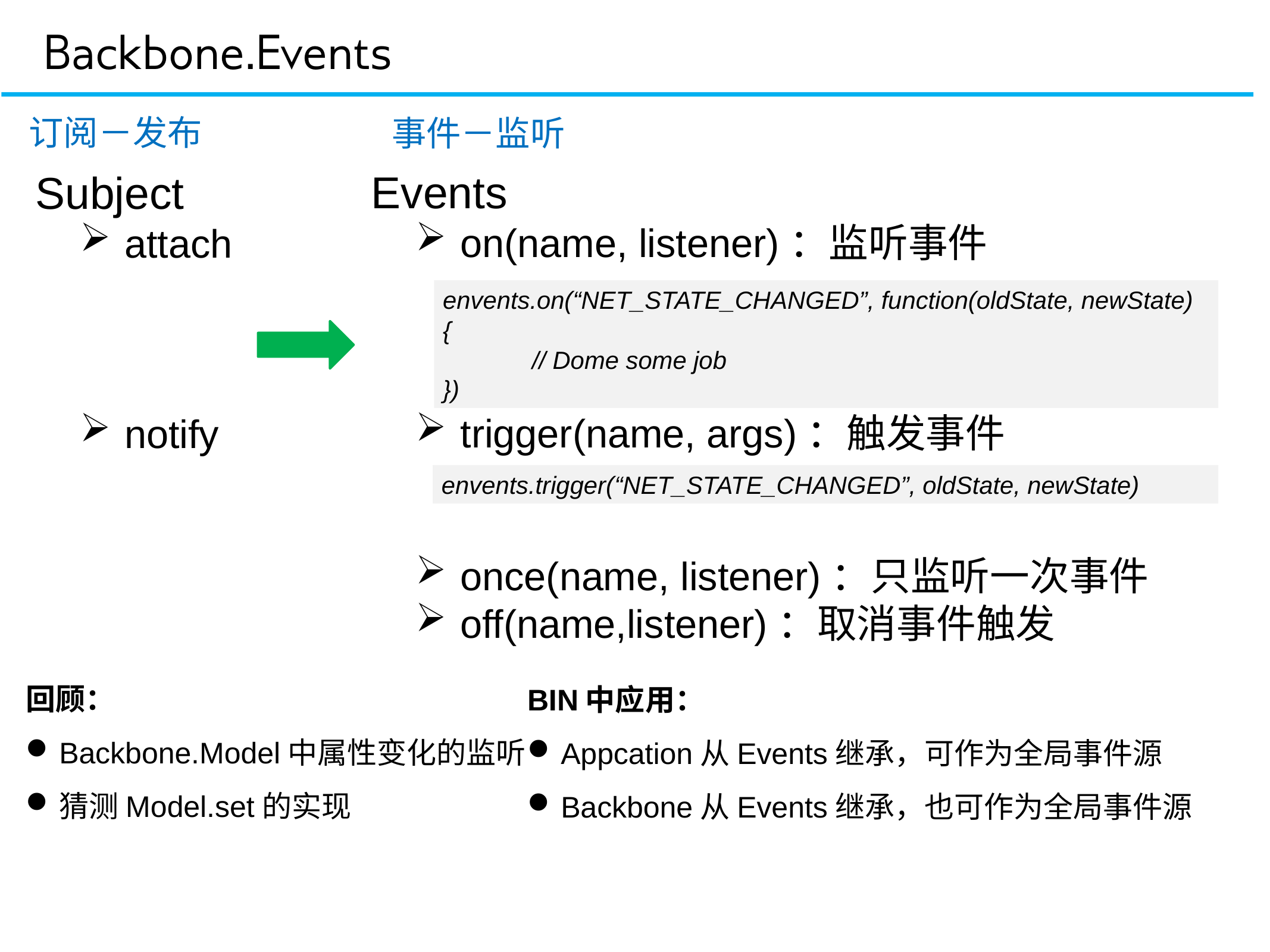

Backbone.Events

订阅－发布
事件－监听
Events
on(name, listener)：监听事件

trigger(name, args)：触发事件

once(name, listener)：只监听一次事件
off(name,listener)：取消事件触发
Subject
attach

notify
envents.on(“NET_STATE_CHANGED”, function(oldState, newState)
{
	// Dome some job
})

envents.trigger(“NET_STATE_CHANGED”, oldState, newState)
回顾：
Backbone.Model中属性变化的监听
猜测Model.set的实现
BIN中应用：
Appcation从Events继承，可作为全局事件源
Backbone从Events继承，也可作为全局事件源